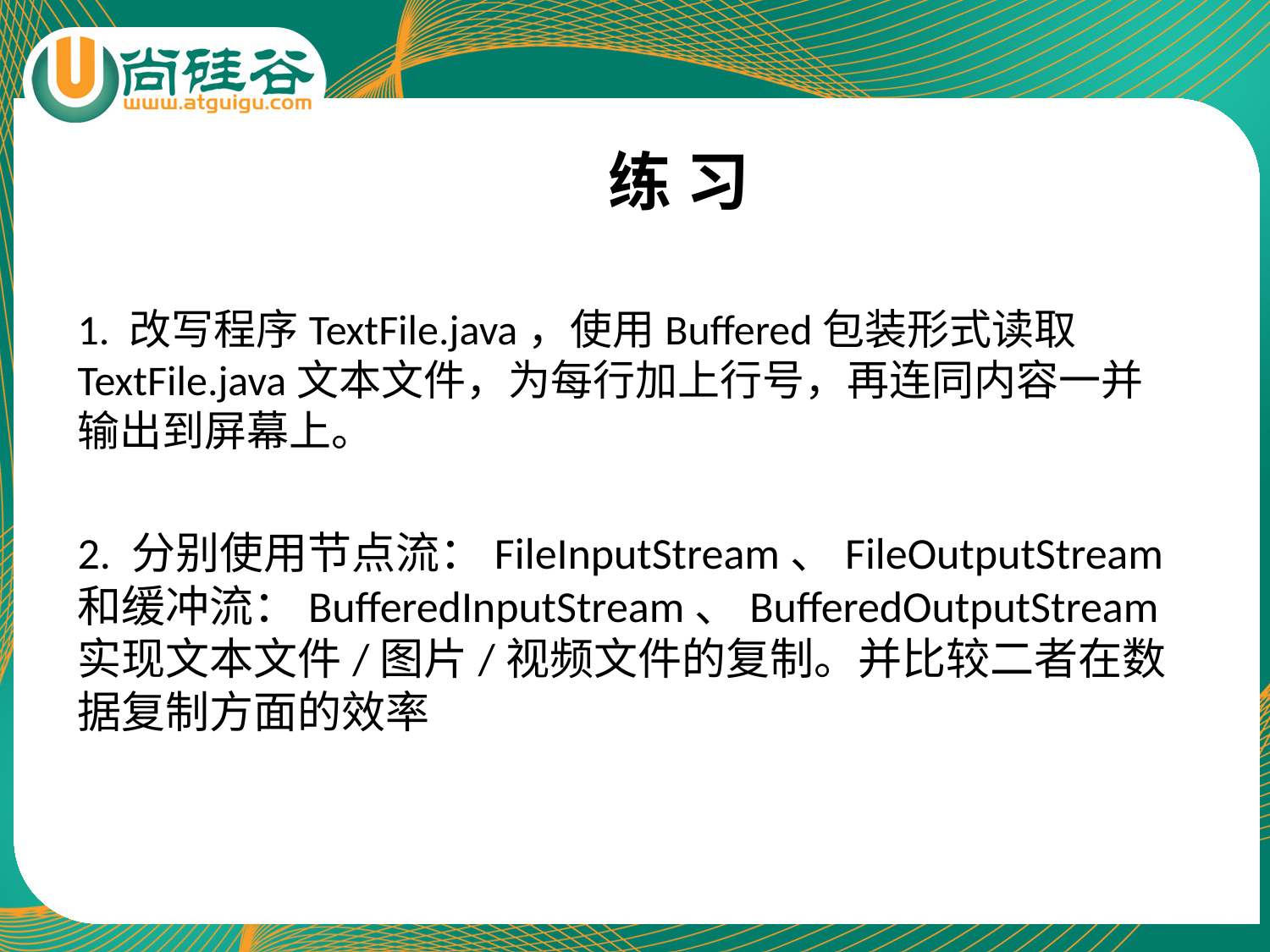

# 练 习
1. 改写程序TextFile.java，使用Buffered包装形式读取TextFile.java文本文件，为每行加上行号，再连同内容一并输出到屏幕上。

2. 分别使用节点流：FileInputStream、FileOutputStream和缓冲流：BufferedInputStream、BufferedOutputStream实现文本文件/图片/视频文件的复制。并比较二者在数据复制方面的效率